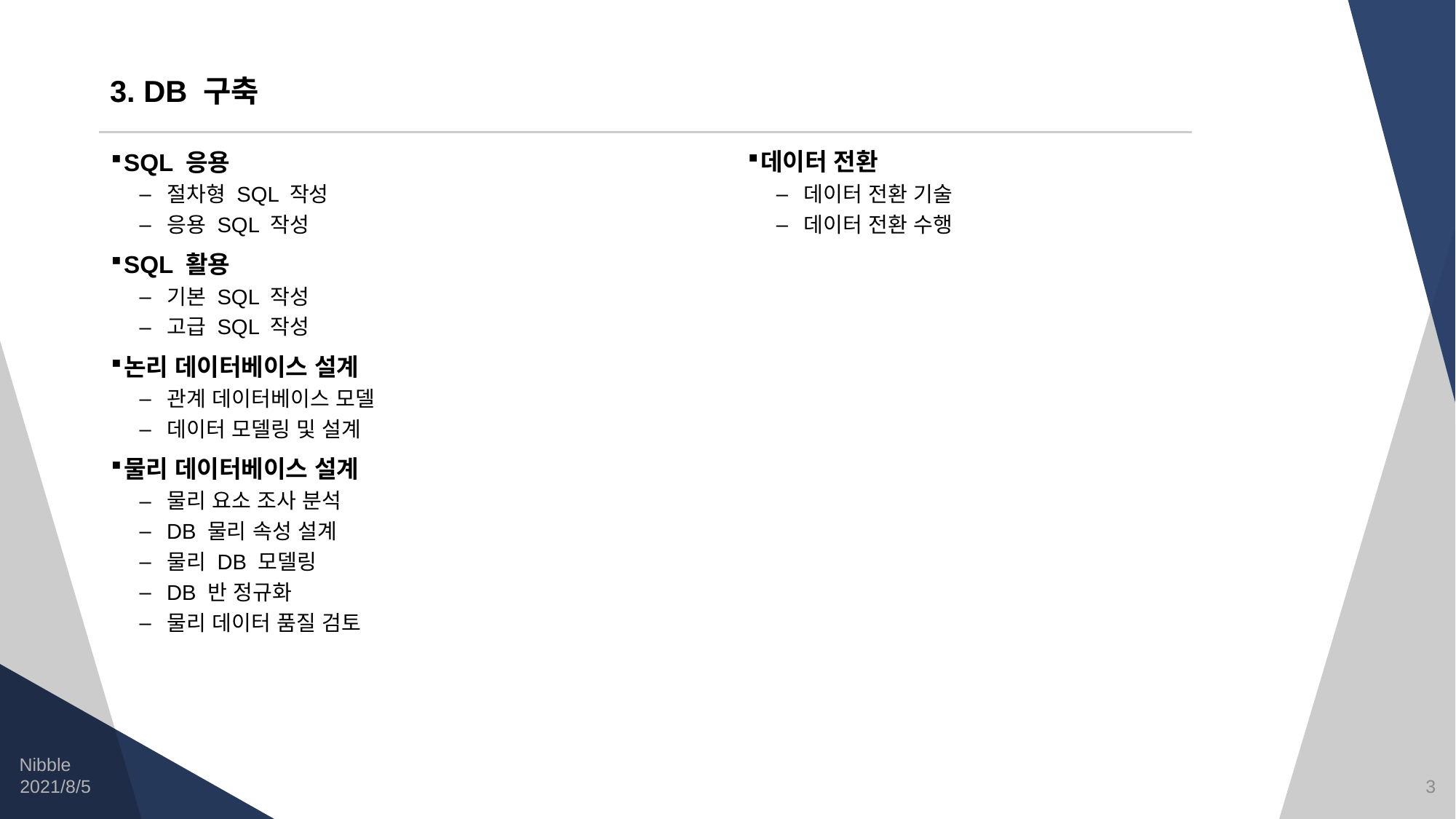

# 3. DB 구축
데이터 전환
데이터 전환 기술
데이터 전환 수행
SQL 응용
절차형 SQL 작성
응용 SQL 작성
SQL 활용
기본 SQL 작성
고급 SQL 작성
논리 데이터베이스 설계
관계 데이터베이스 모델
데이터 모델링 및 설계
물리 데이터베이스 설계
물리 요소 조사 분석
DB 물리 속성 설계
물리 DB 모델링
DB 반 정규화
물리 데이터 품질 검토

Nibble
2021/8/5
3